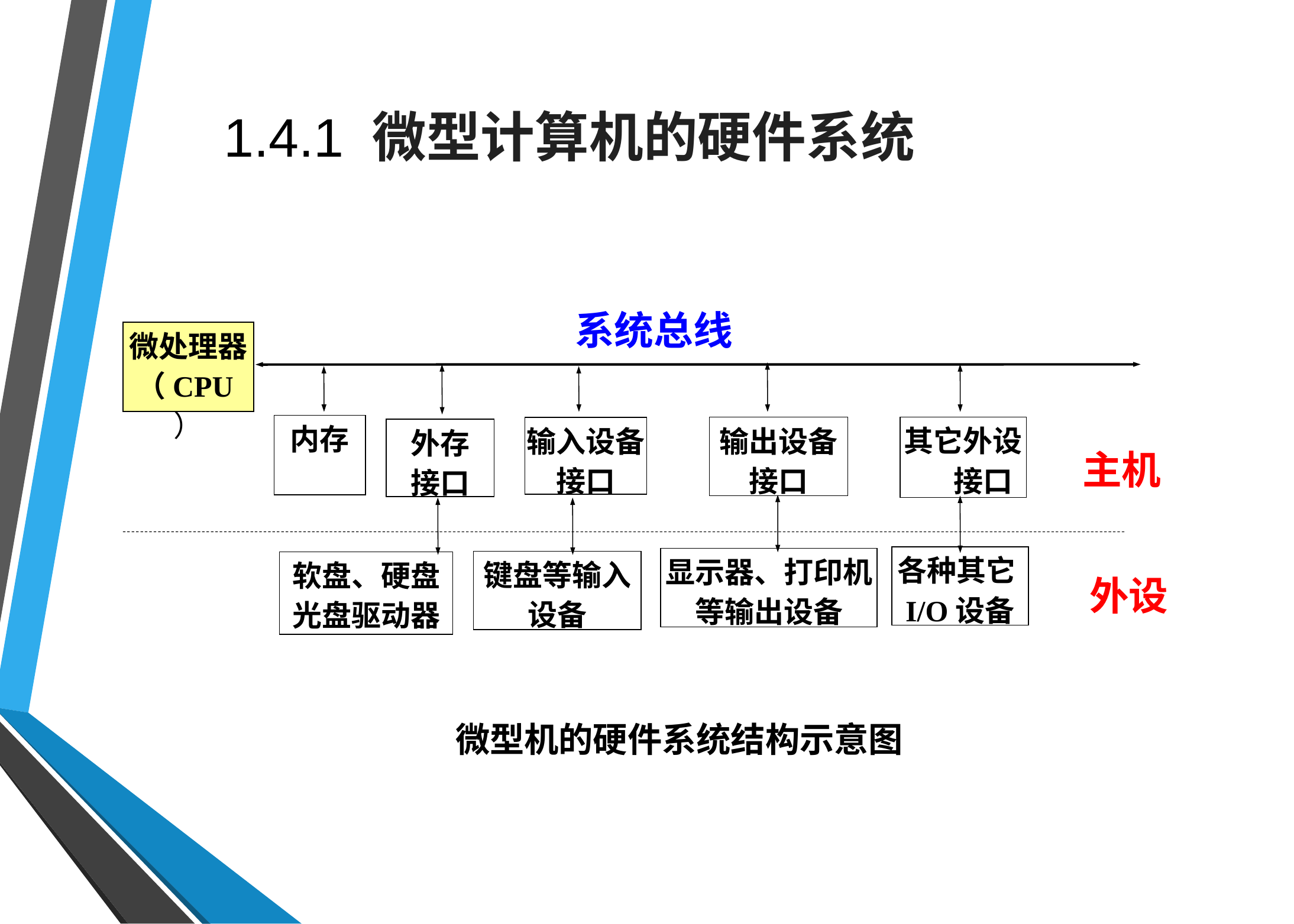

本章目录
 1.4.1 微型计算机的硬件系统
系统总线

微处理器
（CPU）

内存
输出设备接口
其它外设       接口
输入设备接口
外存
接口
主机

各种其它I/O设备
显示器、打印机等输出设备
键盘等输入设备
软盘、硬盘光盘驱动器
外设
 微型机的硬件系统结构示意图